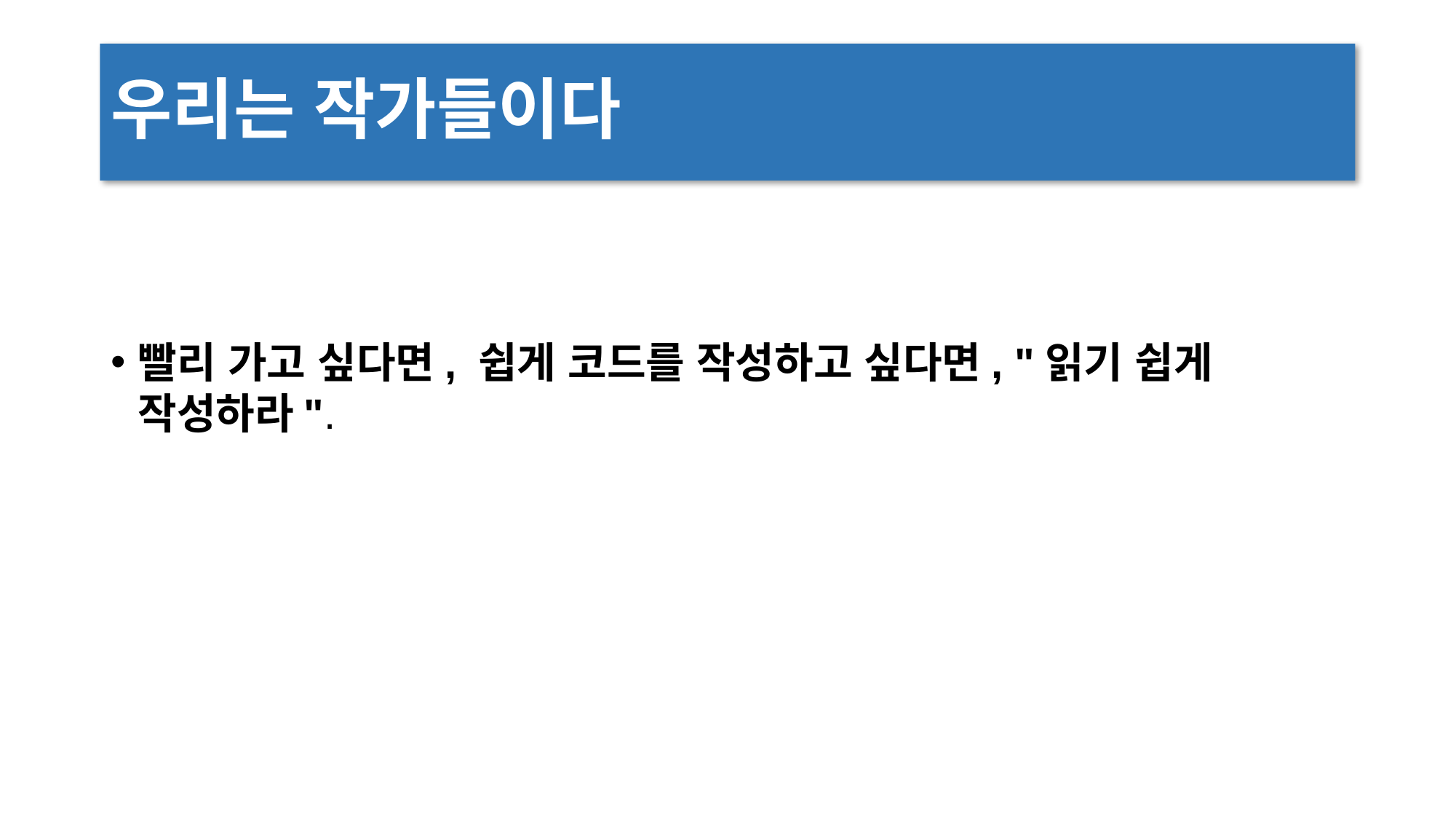

# 우리는 작가들이다

빨리 가고 싶다면, 쉽게 코드를 작성하고 싶다면, "읽기 쉽게 작성하라".